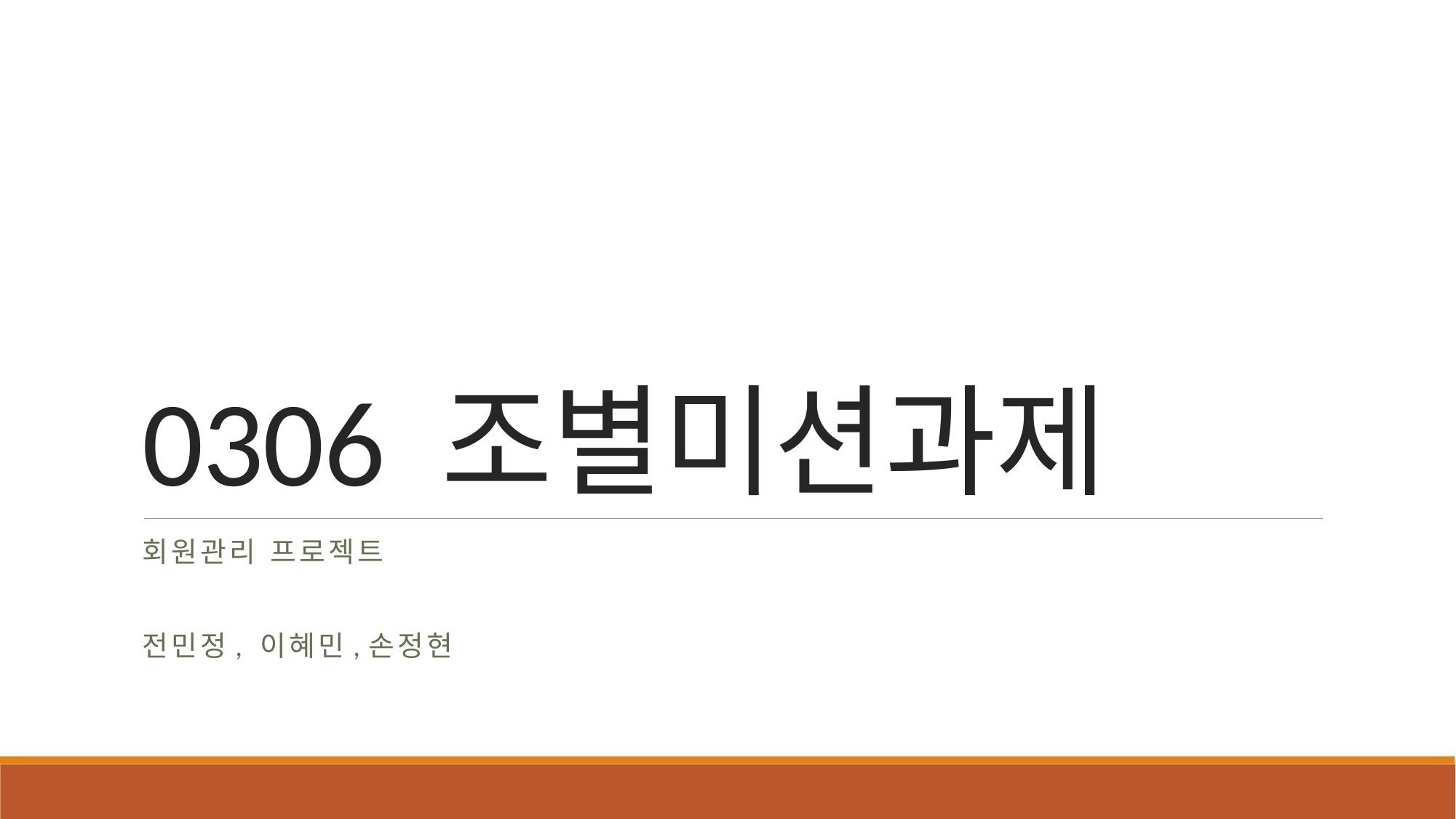

# 0306 조별미션과제
회원관리 프로젝트

전민정, 이혜민,손정현